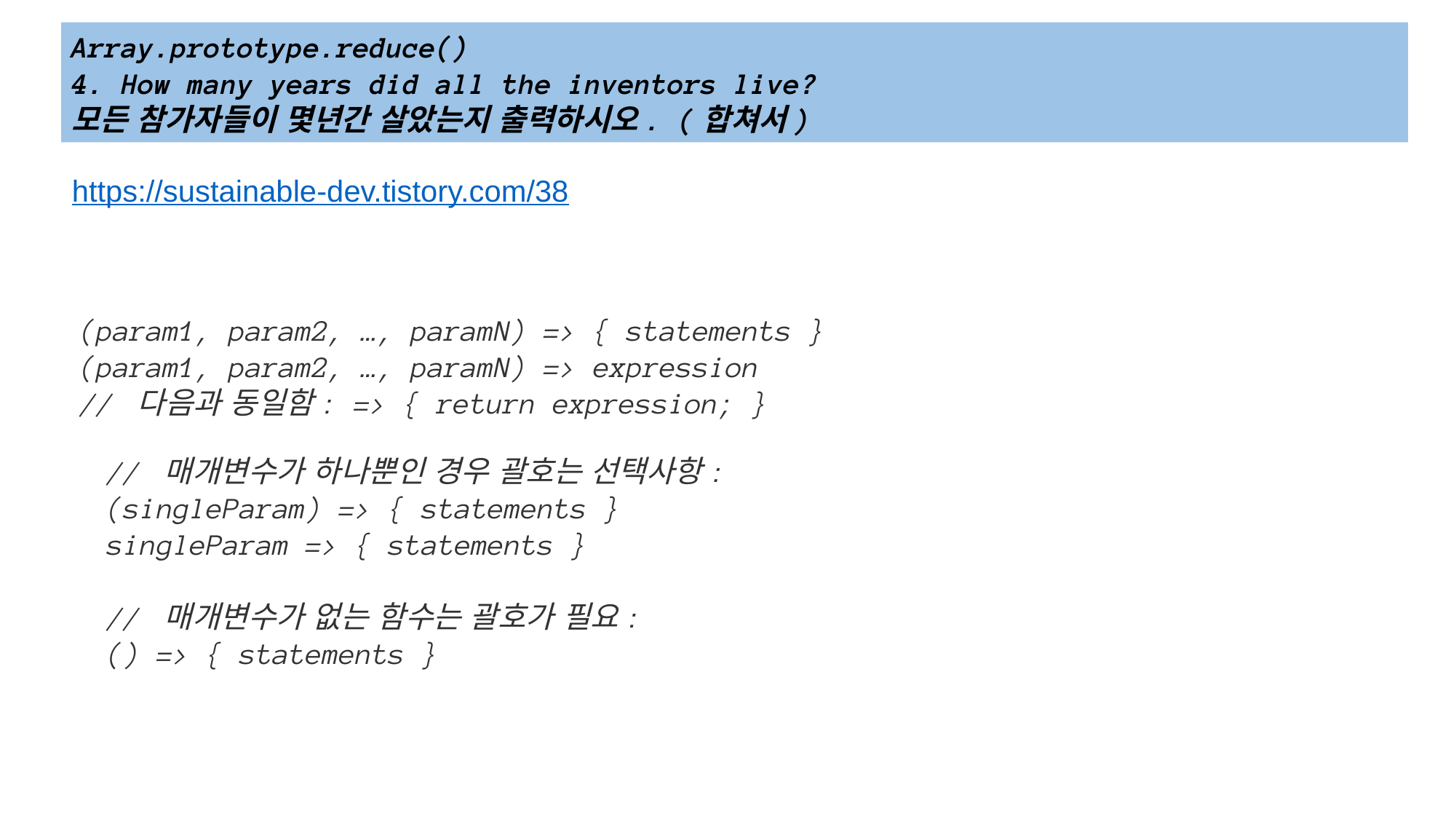

Array.prototype.reduce()
4. How many years did all the inventors live?
모든 참가자들이 몇년간 살았는지 출력하시오. (합쳐서)
https://sustainable-dev.tistory.com/38
(param1, param2, …, paramN) => { statements }
(param1, param2, …, paramN) => expression
// 다음과 동일함: => { return expression; }
// 매개변수가 하나뿐인 경우 괄호는 선택사항:
(singleParam) => { statements }
singleParam => { statements }

// 매개변수가 없는 함수는 괄호가 필요:
() => { statements }